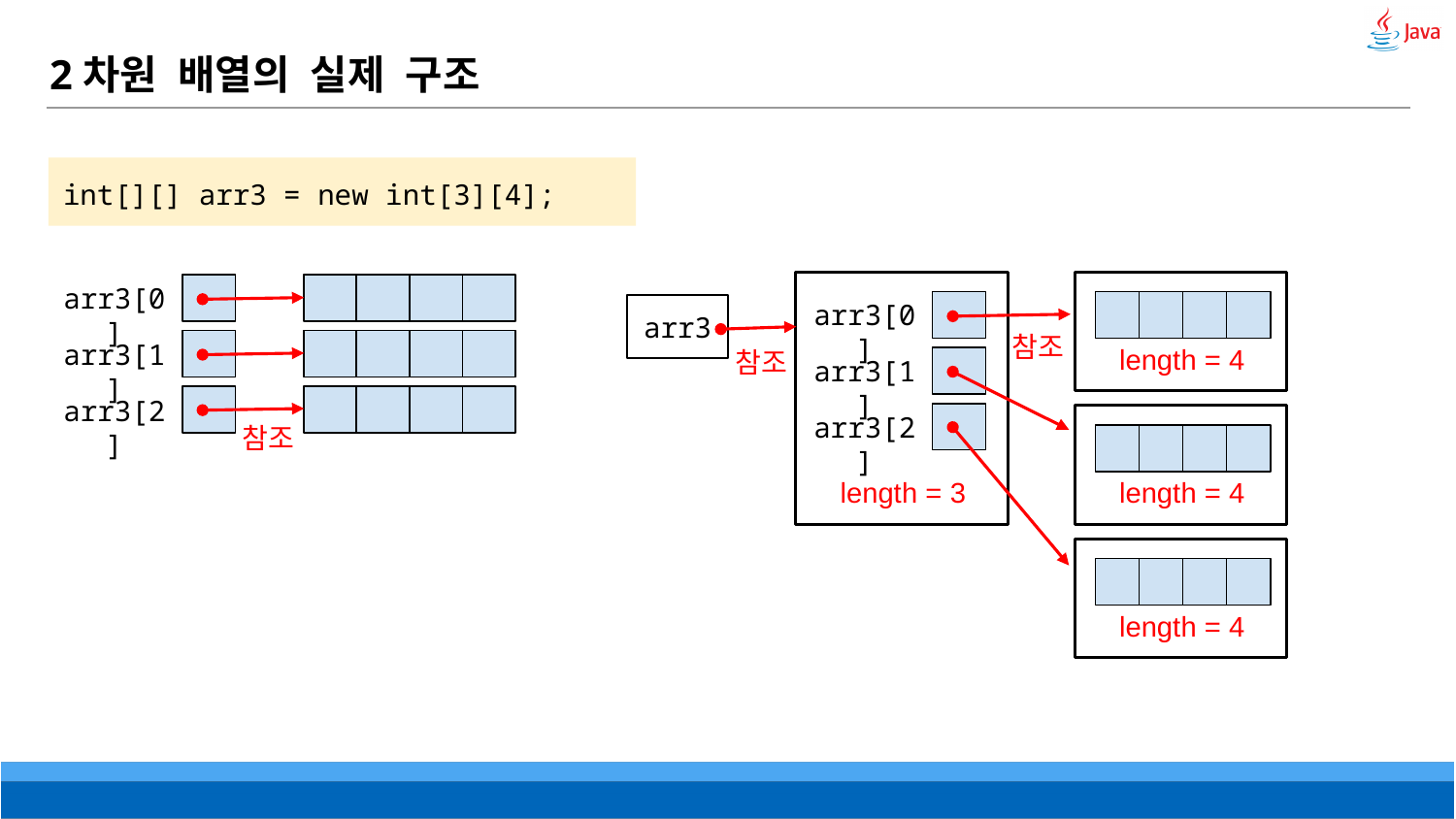

# 2차원 배열의 실제 구조
int[][] arr3 = new int[3][4];
arr3[0]

arr3[0]

arr3
참조
arr3[1]
length = 4
참조

arr3[1]

arr3[2]

arr3[2]

참조

length = 3
length = 4

length = 4